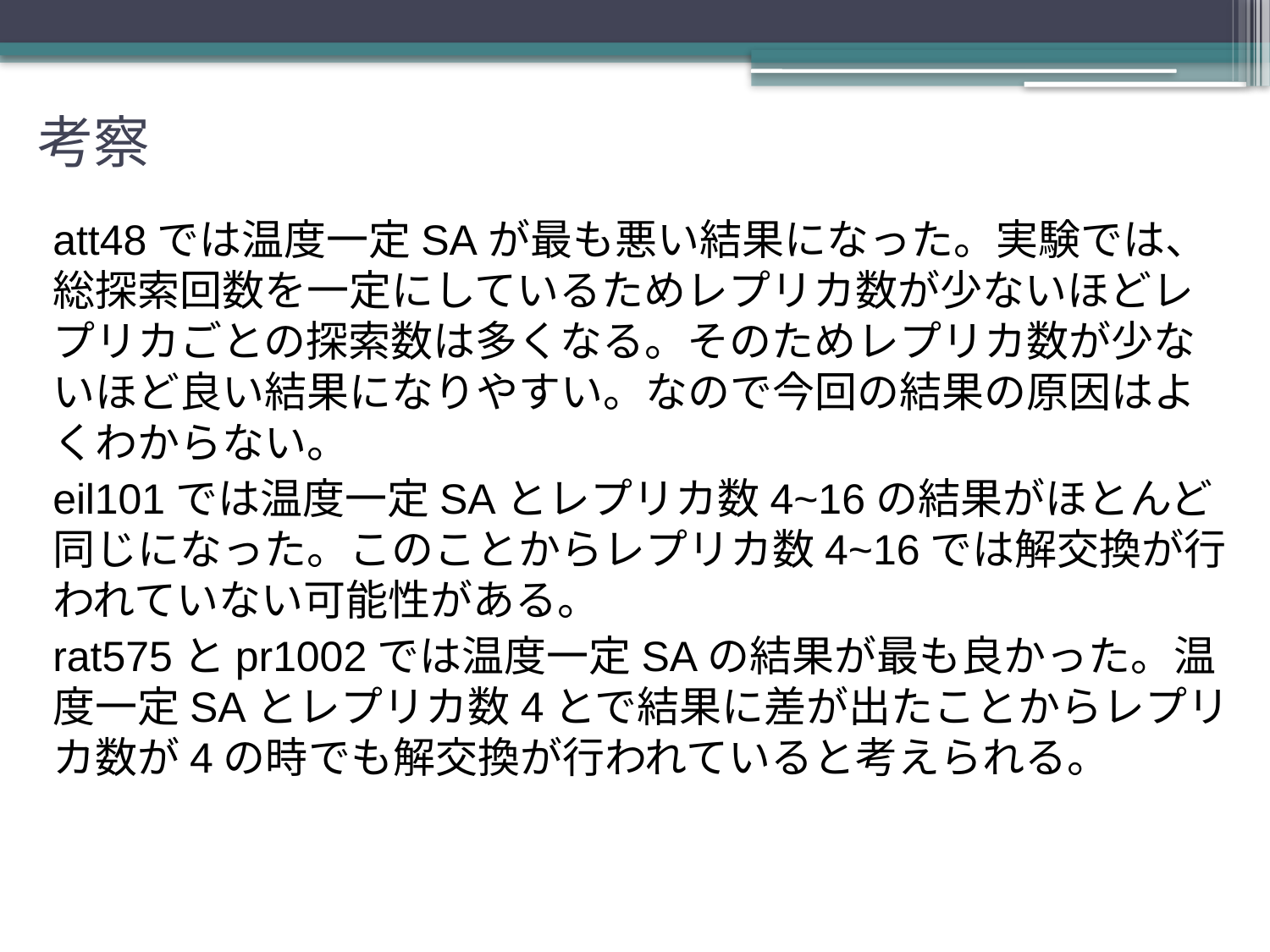

# 考察
att48では温度一定SAが最も悪い結果になった。実験では、総探索回数を一定にしているためレプリカ数が少ないほどレプリカごとの探索数は多くなる。そのためレプリカ数が少ないほど良い結果になりやすい。なので今回の結果の原因はよくわからない。
eil101では温度一定SAとレプリカ数4~16の結果がほとんど同じになった。このことからレプリカ数4~16では解交換が行われていない可能性がある。
rat575とpr1002では温度一定SAの結果が最も良かった。温度一定SAとレプリカ数4とで結果に差が出たことからレプリカ数が4の時でも解交換が行われていると考えられる。